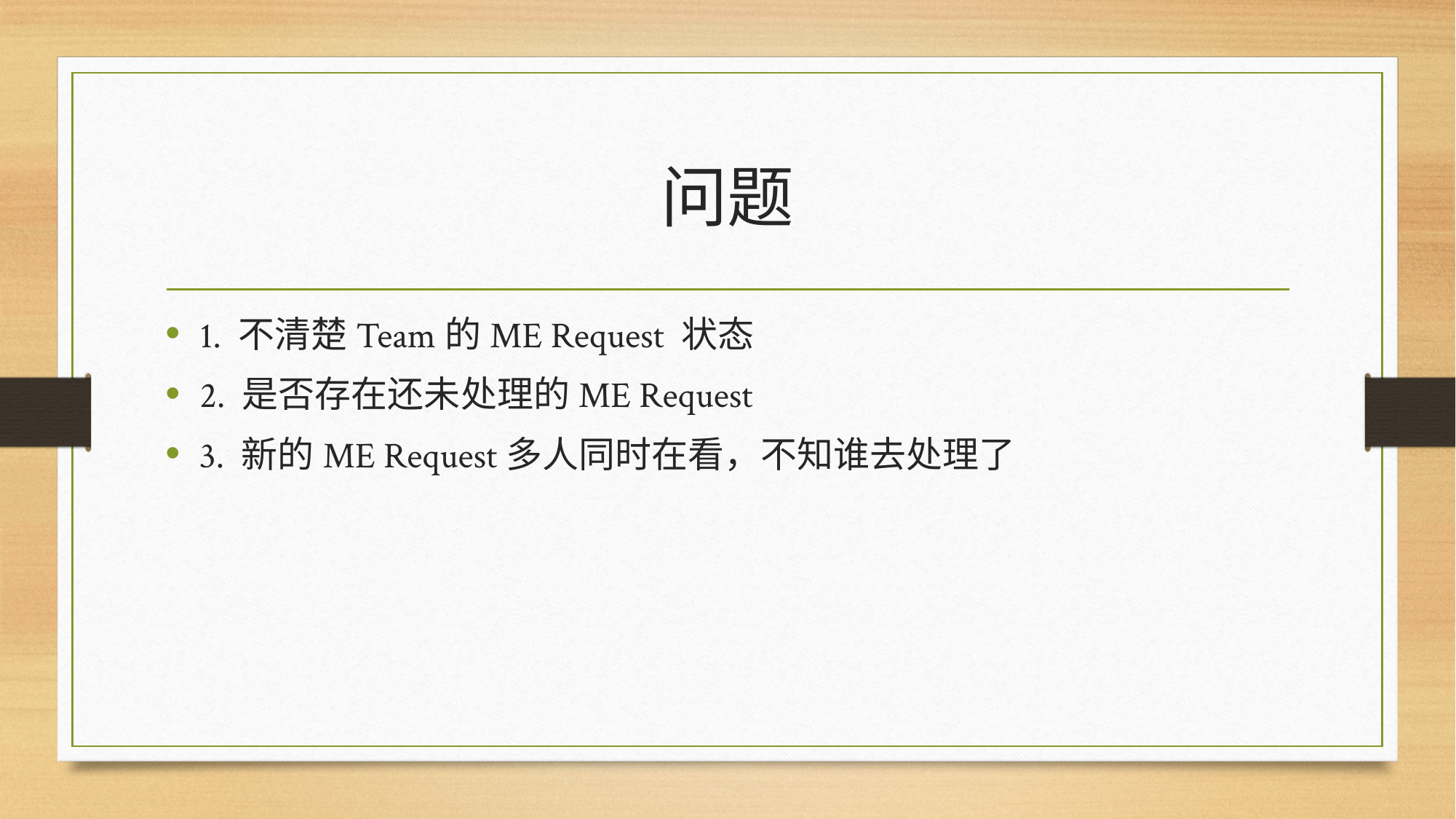

# 问题
1. 不清楚Team的ME Request 状态
2. 是否存在还未处理的ME Request
3. 新的ME Request多人同时在看，不知谁去处理了